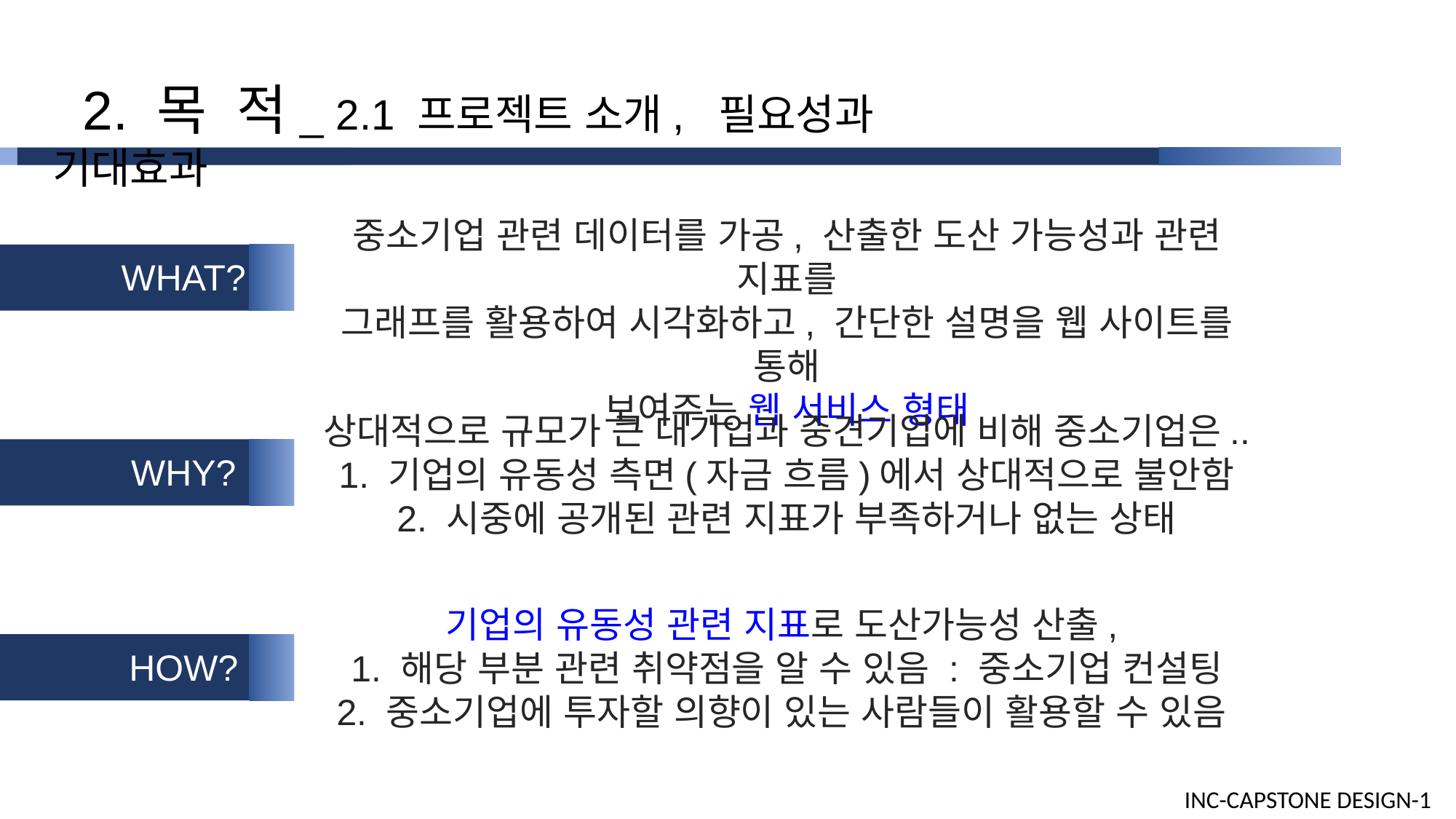

2. 목  적_ 2.1 프로젝트 소개,  필요성과 기대효과
중소기업 관련 데이터를 가공, 산출한 도산 가능성과 관련 지표를
그래프를 활용하여 시각화하고, 간단한 설명을 웹 사이트를 통해
보여주는 웹 서비스 형태

WHAT?
상대적으로 규모가 큰 대기업과 중견기업에 비해 중소기업은..
1. 기업의 유동성 측면(자금 흐름)에서 상대적으로 불안함
2. 시중에 공개된 관련 지표가 부족하거나 없는 상태

WHY?
기업의 유동성 관련 지표로 도산가능성 산출,
1. 해당 부분 관련 취약점을 알 수 있음 : 중소기업 컨설팅
2. 중소기업에 투자할 의향이 있는 사람들이 활용할 수 있음

HOW?